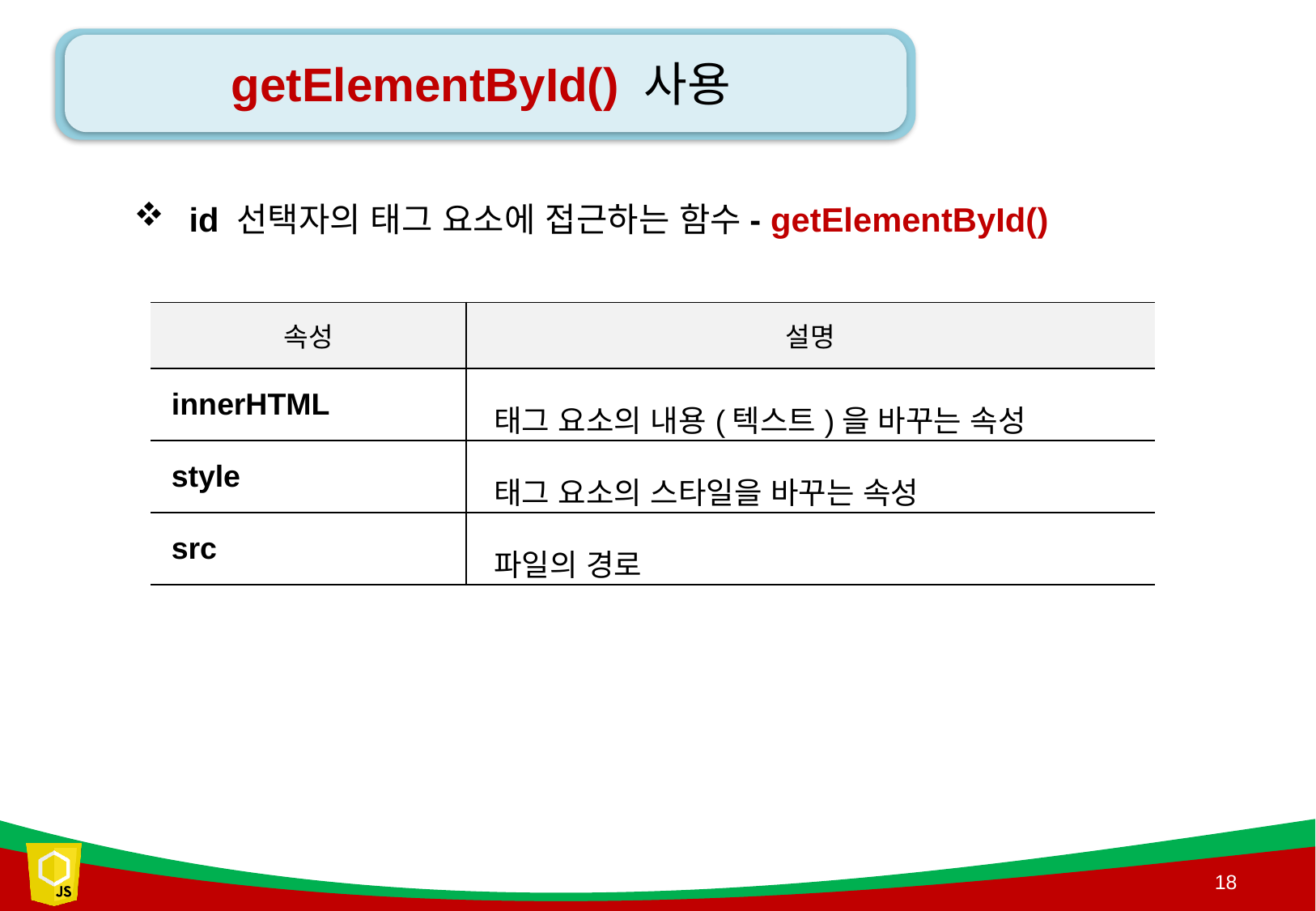

# getElementById() 사용
 id 선택자의 태그 요소에 접근하는 함수- getElementById()
| 속성 | 설명 |
| --- | --- |
| innerHTML | 태그 요소의 내용(텍스트)을 바꾸는 속성 |
| style | 태그 요소의 스타일을 바꾸는 속성 |
| src | 파일의 경로 |
18